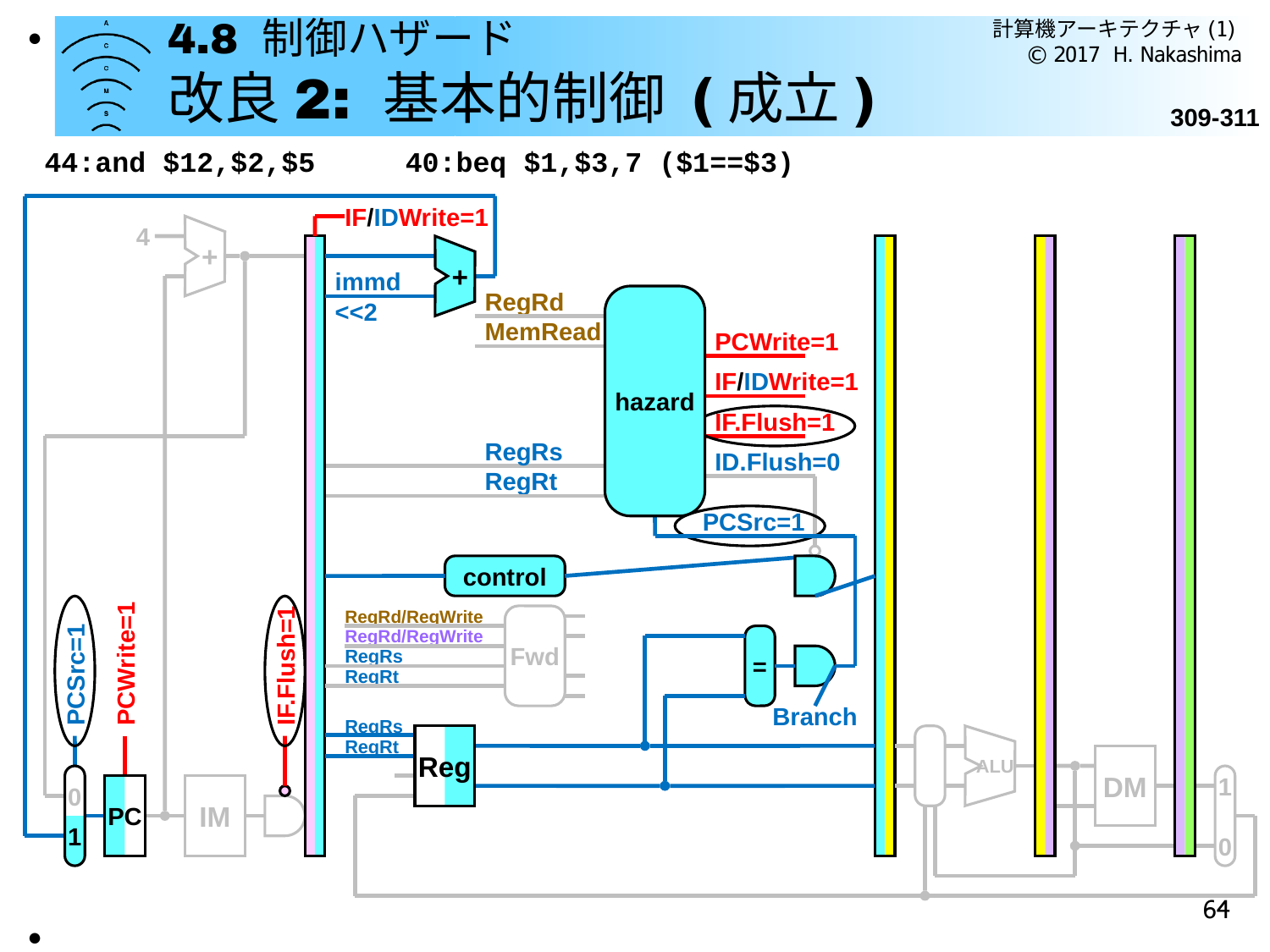

計算機アーキテクチャ(1)  © 2017  H. Nakashima
●
# 4.8 制御ハザード 改良2: 基本的制御 (成立)
309-311
44:and $12,$2,$5
40:beq $1,$3,7 ($1==$3)
IF/IDWrite=1

+
4

+

immd
RegRd
hazard
<<2
MemRead
PCWrite=1
IF/IDWrite=1
IF.Flush=1

RegRs
ID.Flush=0
RegRt
PCSrc=1

control
RegRd/RegWrite
Fwd
RegRd/RegWrite
=
RegRs

PCSrc=1
PCWrite=1
IF.Flush=1
RegRt

Branch
RegRs
Reg

ALU

RegRt

DM

0
1
1

0

PC
IM

64

●